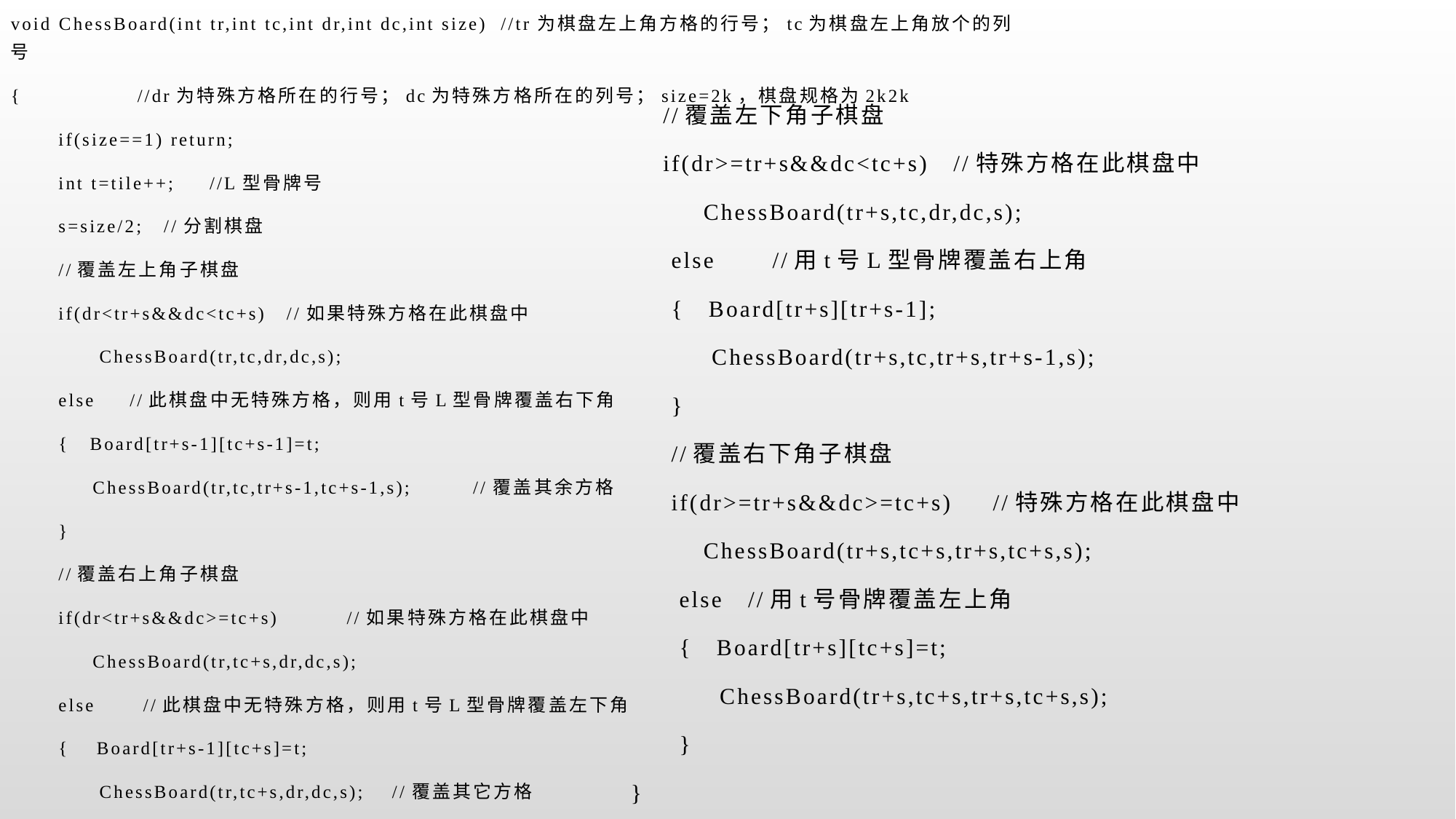

void ChessBoard(int tr,int tc,int dr,int dc,int size)  //tr为棋盘左上角方格的行号；tc为棋盘左上角放个的列号
{                 //dr为特殊方格所在的行号；dc为特殊方格所在的列号；size=2k，棋盘规格为2k2k
       if(size==1) return;
       int t=tile++;     //L型骨牌号
       s=size/2;   //分割棋盘
       //覆盖左上角子棋盘
       if(dr<tr+s&&dc<tc+s)   //如果特殊方格在此棋盘中
             ChessBoard(tr,tc,dr,dc,s);
       else     //此棋盘中无特殊方格，则用t号L型骨牌覆盖右下角
       {   Board[tr+s-1][tc+s-1]=t;
            ChessBoard(tr,tc,tr+s-1,tc+s-1,s);         //覆盖其余方格
       }
       //覆盖右上角子棋盘
       if(dr<tr+s&&dc>=tc+s)          //如果特殊方格在此棋盘中
            ChessBoard(tr,tc+s,dr,dc,s);
       else       //此棋盘中无特殊方格，则用t号L型骨牌覆盖左下角
       {    Board[tr+s-1][tc+s]=t;
             ChessBoard(tr,tc+s,dr,dc,s);    //覆盖其它方格
       }
    //覆盖左下角子棋盘
    if(dr>=tr+s&&dc<tc+s)   //特殊方格在此棋盘中
         ChessBoard(tr+s,tc,dr,dc,s);
     else       //用t号L型骨牌覆盖右上角
     {   Board[tr+s][tr+s-1];
          ChessBoard(tr+s,tc,tr+s,tr+s-1,s);
     }
     //覆盖右下角子棋盘
     if(dr>=tr+s&&dc>=tc+s)     //特殊方格在此棋盘中
         ChessBoard(tr+s,tc+s,tr+s,tc+s,s);
      else   //用t号骨牌覆盖左上角
      {   Board[tr+s][tc+s]=t;
           ChessBoard(tr+s,tc+s,tr+s,tc+s,s);
      }
}